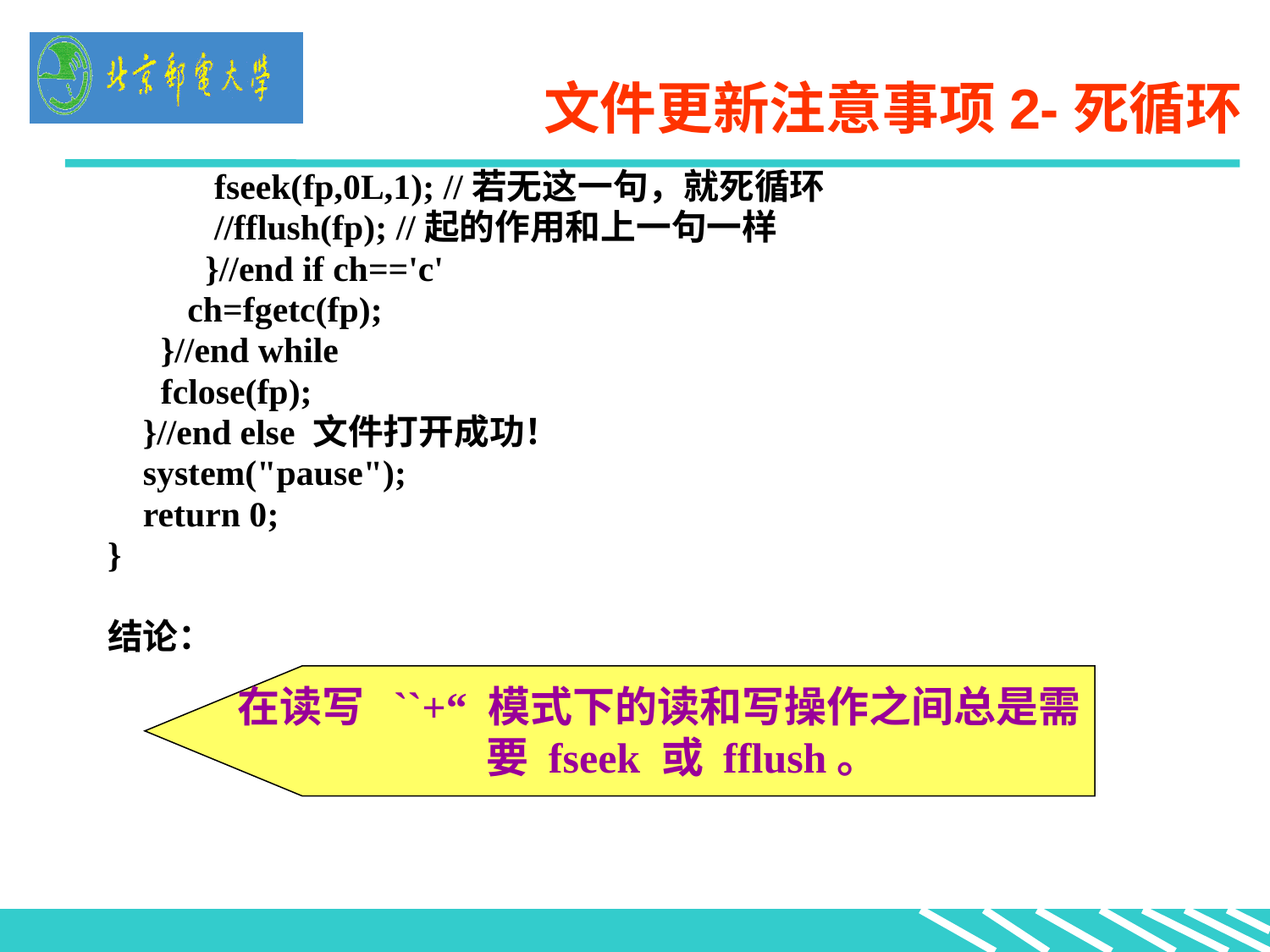

# 文件更新注意事项2-死循环
            fseek(fp,0L,1); //若无这一句，就死循环
            //fflush(fp); //起的作用和上一句一样
           }//end if ch=='c'
         ch=fgetc(fp);
      }//end while
      fclose(fp);
    }//end else 文件打开成功！
    system("pause");
    return 0;
}

结论：
在读写  ``+“ 模式下的读和写操作之间总是需要 fseek 或 fflush。
45